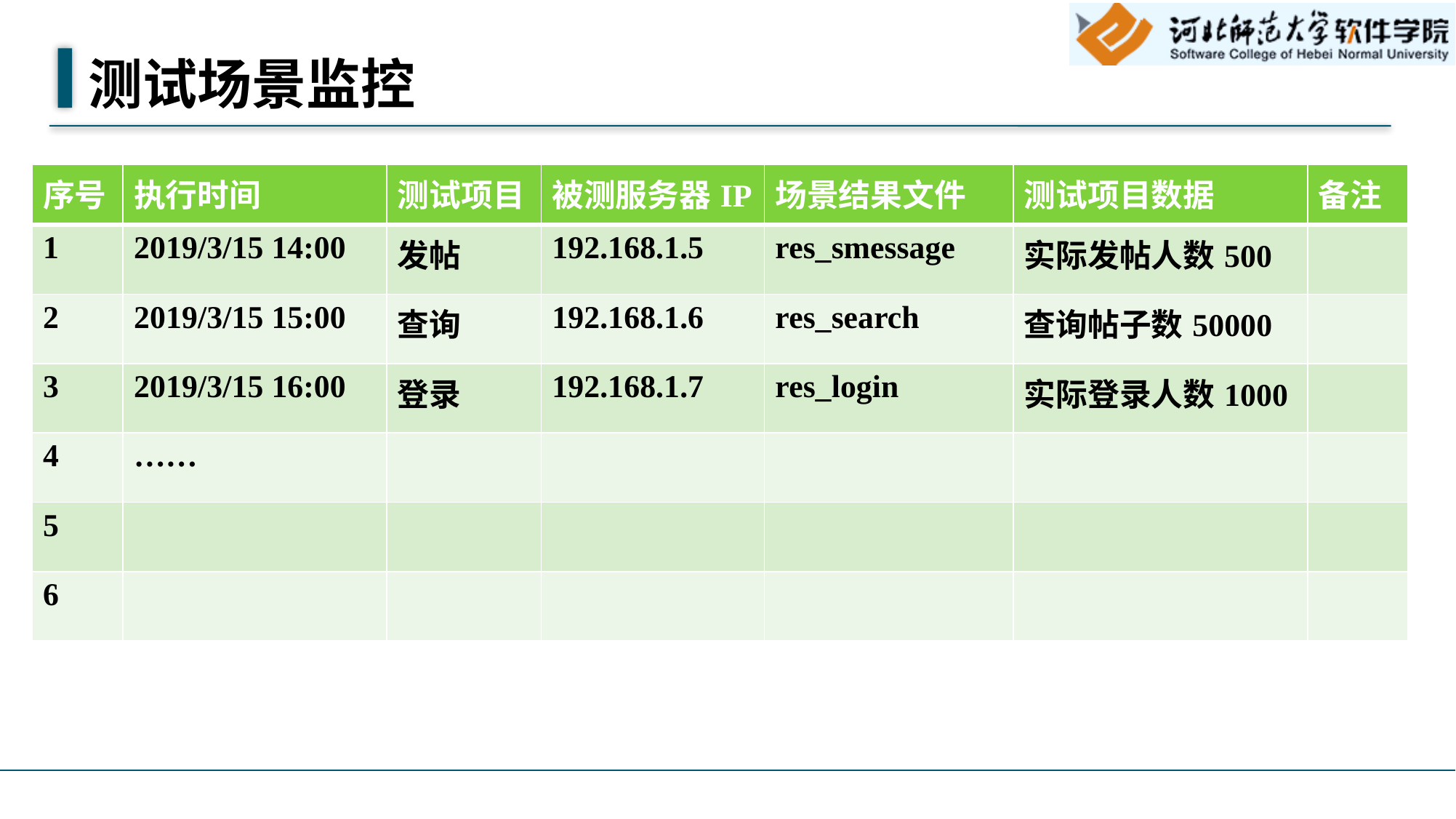

# 测试场景监控
| 序号 | 执行时间 | 测试项目 | 被测服务器IP | 场景结果文件 | 测试项目数据 | 备注 |
| --- | --- | --- | --- | --- | --- | --- |
| 1 | 2019/3/15 14:00 | 发帖 | 192.168.1.5 | res\_smessage | 实际发帖人数500 |  |
| 2 | 2019/3/15 15:00 | 查询 | 192.168.1.6 | res\_search | 查询帖子数50000 |  |
| 3 | 2019/3/15 16:00 | 登录 | 192.168.1.7 | res\_login | 实际登录人数1000 |  |
| 4 | …… |  |  |  |  |  |
| 5 |  |  |  |  |  |  |
| 6 |  |  |  |  |  |  |